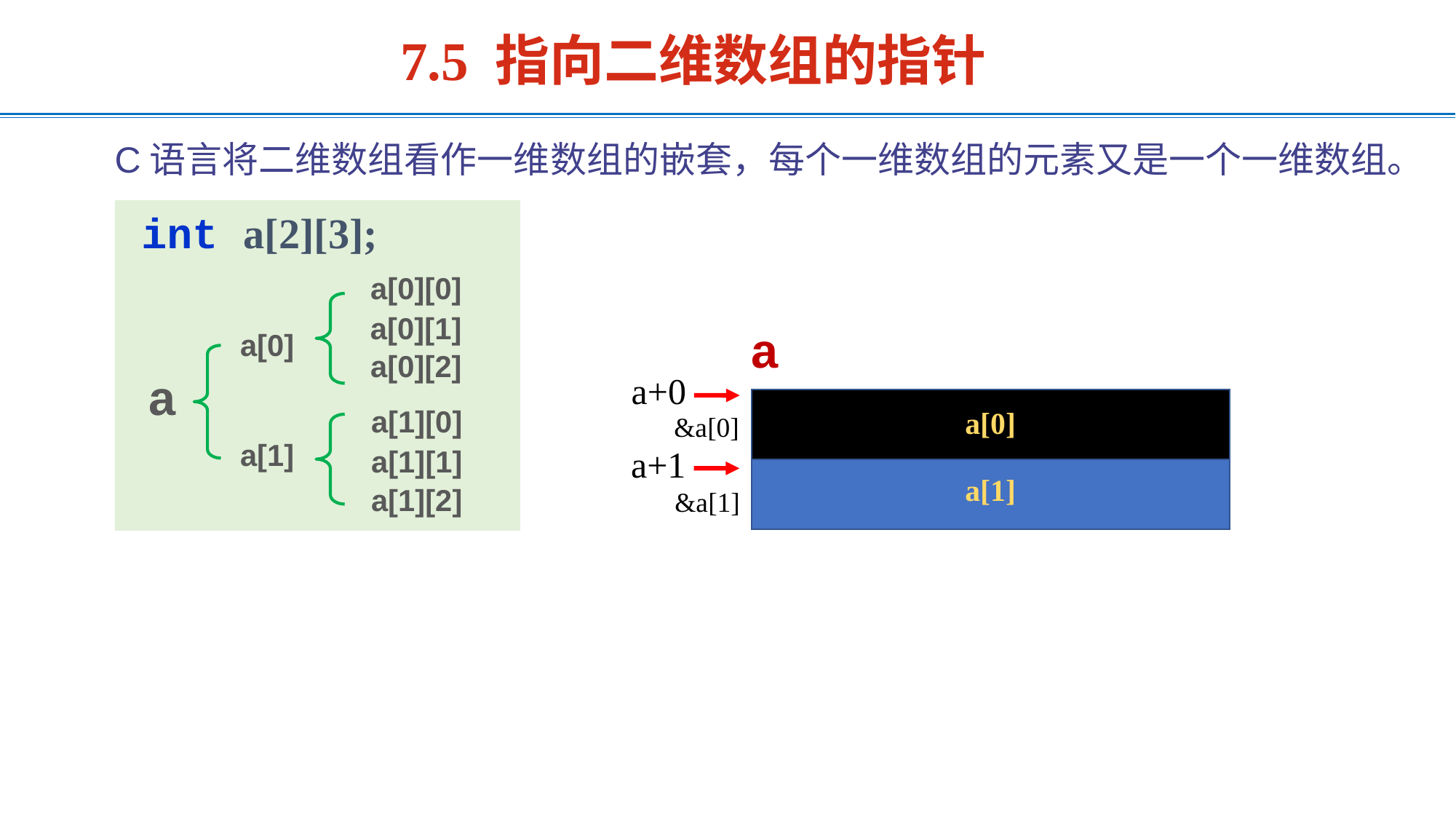

7.5 指向二维数组的指针
C语言将二维数组看作一维数组的嵌套，每个一维数组的元素又是一个一维数组。

int a[2][3];
a[0][0]
a[0][1]
a[0][2]

a[0]
a[1]
a

a
a+0

a[0]

a[1]
a[1][0]
a[1][1]
a[1][2]
&a[0]
&a[1]

a+1